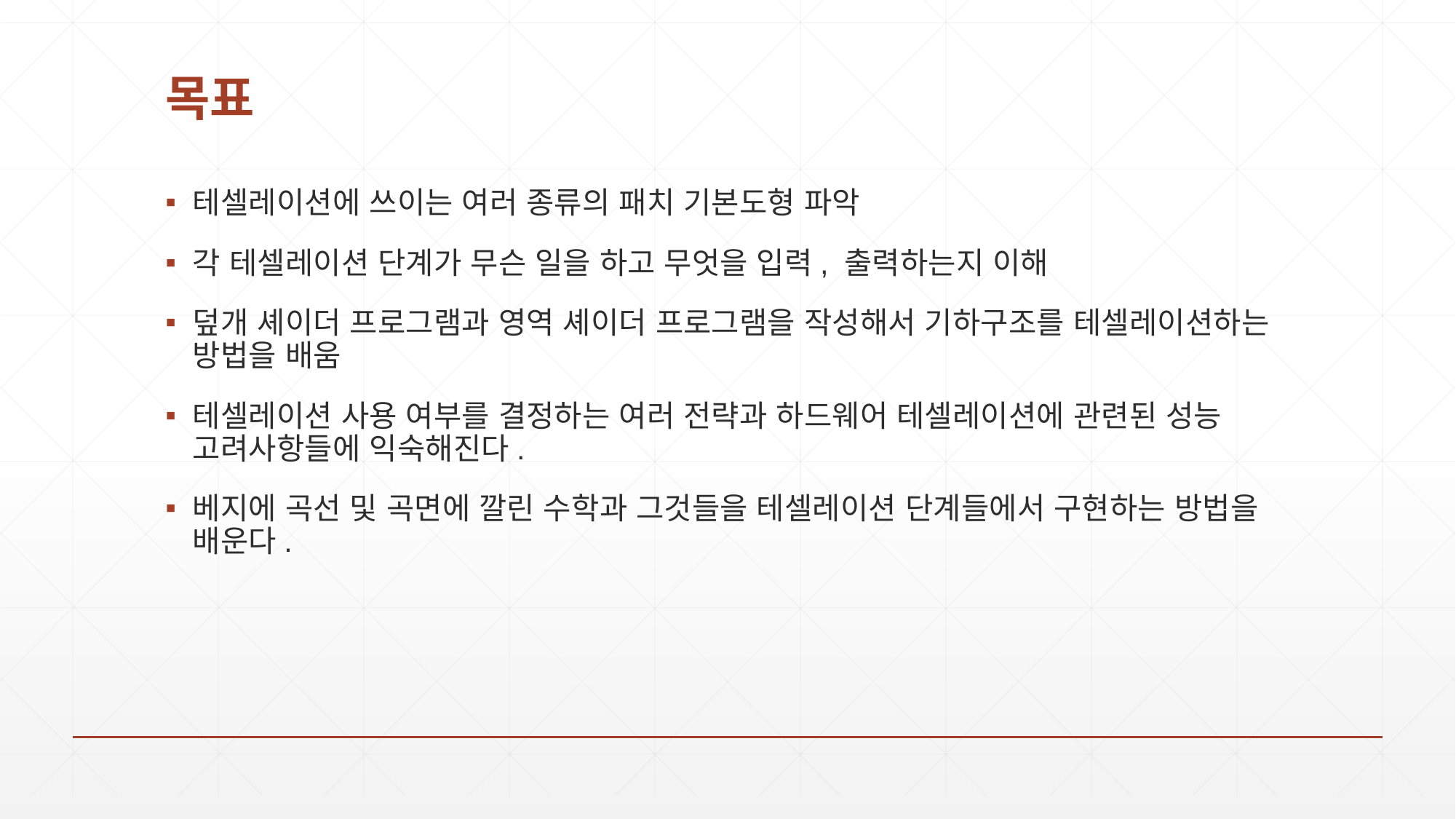

# 목표
테셀레이션에 쓰이는 여러 종류의 패치 기본도형 파악
각 테셀레이션 단계가 무슨 일을 하고 무엇을 입력, 출력하는지 이해
덮개 셰이더 프로그램과 영역 셰이더 프로그램을 작성해서 기하구조를 테셀레이션하는 방법을 배움
테셀레이션 사용 여부를 결정하는 여러 전략과 하드웨어 테셀레이션에 관련된 성능 고려사항들에 익숙해진다.
베지에 곡선 및 곡면에 깔린 수학과 그것들을 테셀레이션 단계들에서 구현하는 방법을 배운다.